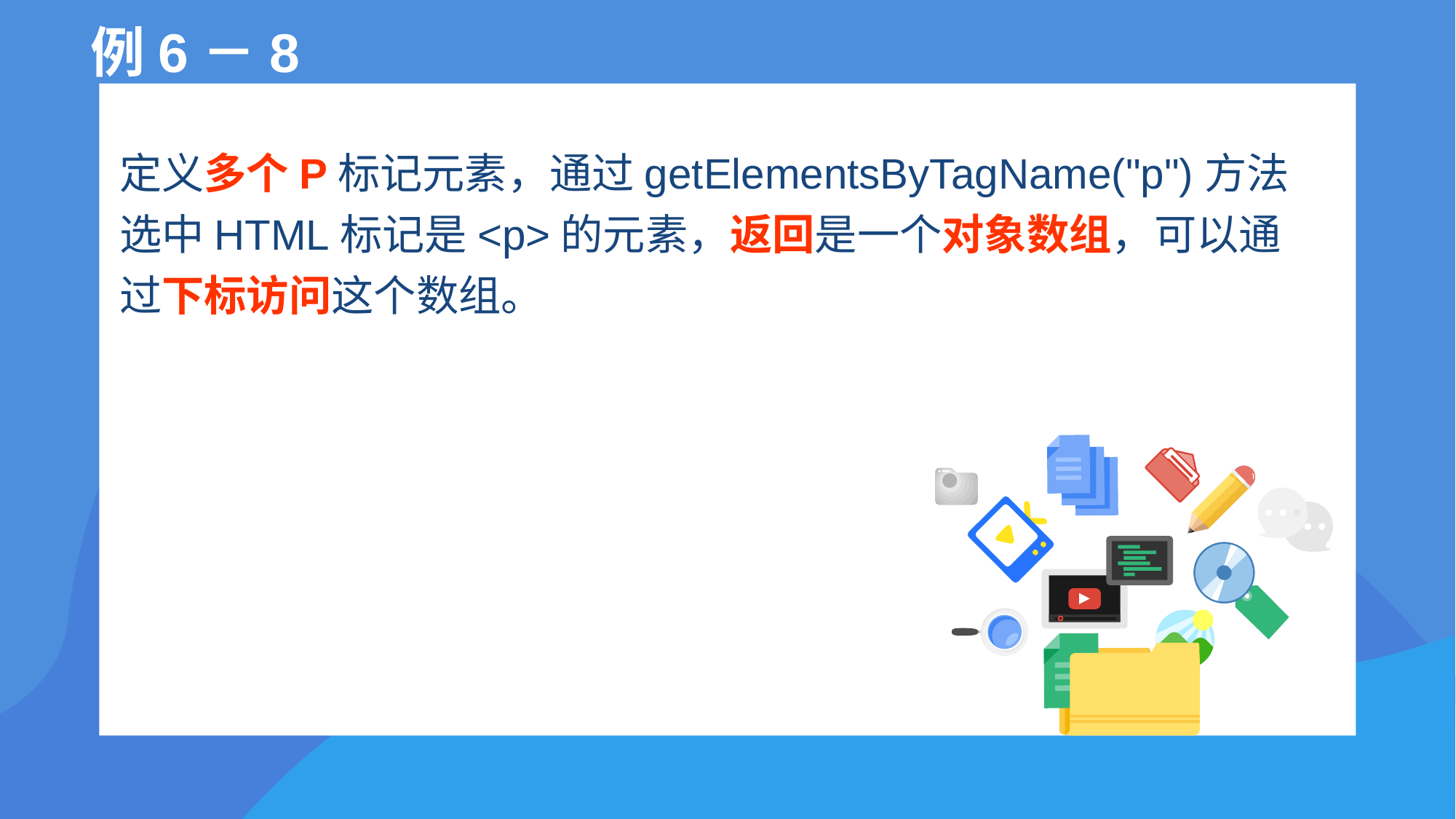

# 例6－8
定义多个P标记元素，通过getElementsByTagName("p")方法选中HTML标记是<p>的元素，返回是一个对象数组，可以通过下标访问这个数组。